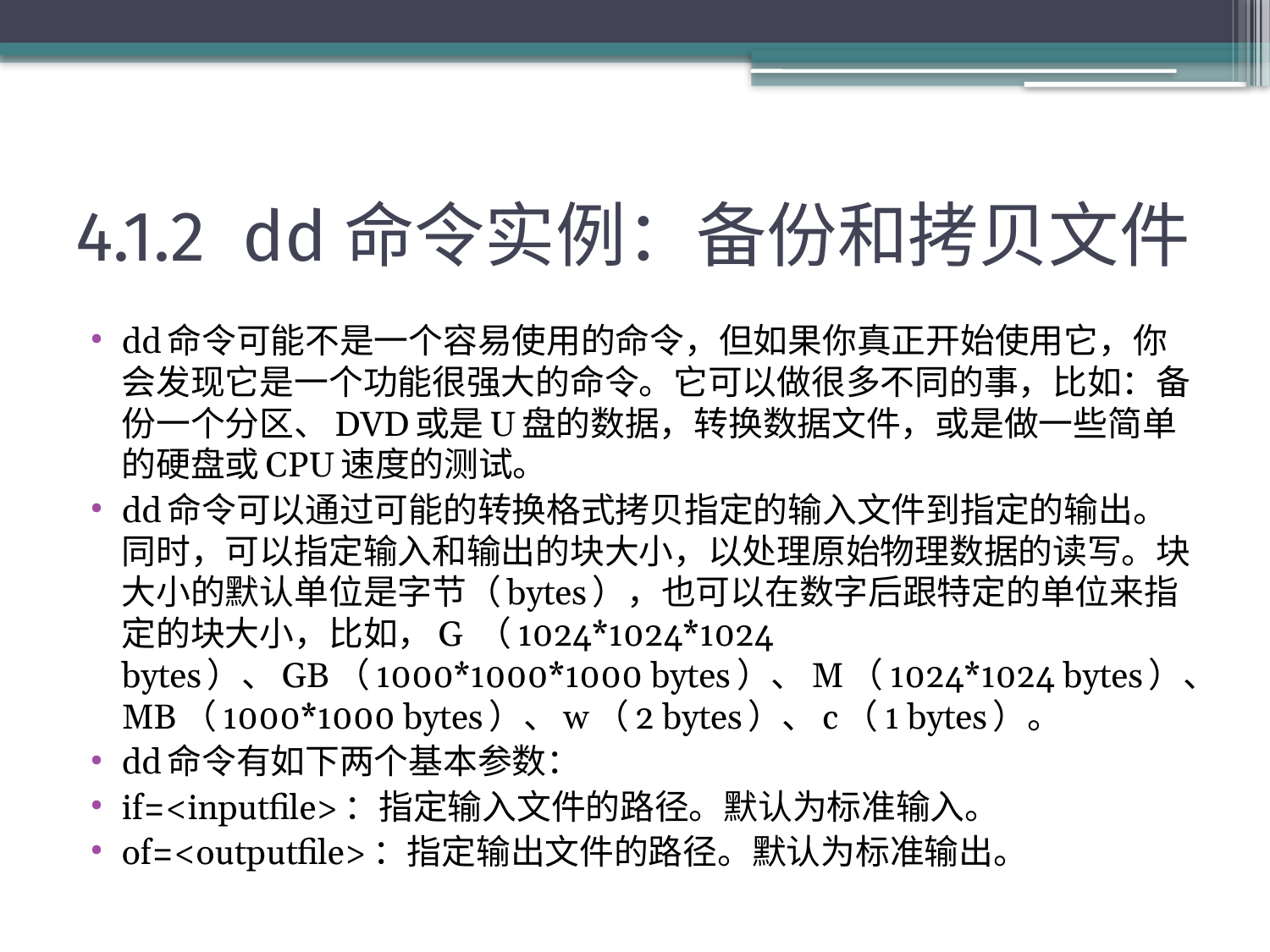

# 4.1.2  dd命令实例：备份和拷贝文件
dd命令可能不是一个容易使用的命令，但如果你真正开始使用它，你会发现它是一个功能很强大的命令。它可以做很多不同的事，比如：备份一个分区、DVD或是U盘的数据，转换数据文件，或是做一些简单的硬盘或CPU速度的测试。
dd命令可以通过可能的转换格式拷贝指定的输入文件到指定的输出。同时，可以指定输入和输出的块大小，以处理原始物理数据的读写。块大小的默认单位是字节（bytes），也可以在数字后跟特定的单位来指定的块大小，比如，G （1024*1024*1024 bytes）、GB（1000*1000*1000 bytes）、M（1024*1024 bytes）、MB（1000*1000 bytes）、w（2 bytes）、c（1 bytes）。
dd命令有如下两个基本参数：
if=<inputfile>：指定输入文件的路径。默认为标准输入。
of=<outputfile>：指定输出文件的路径。默认为标准输出。